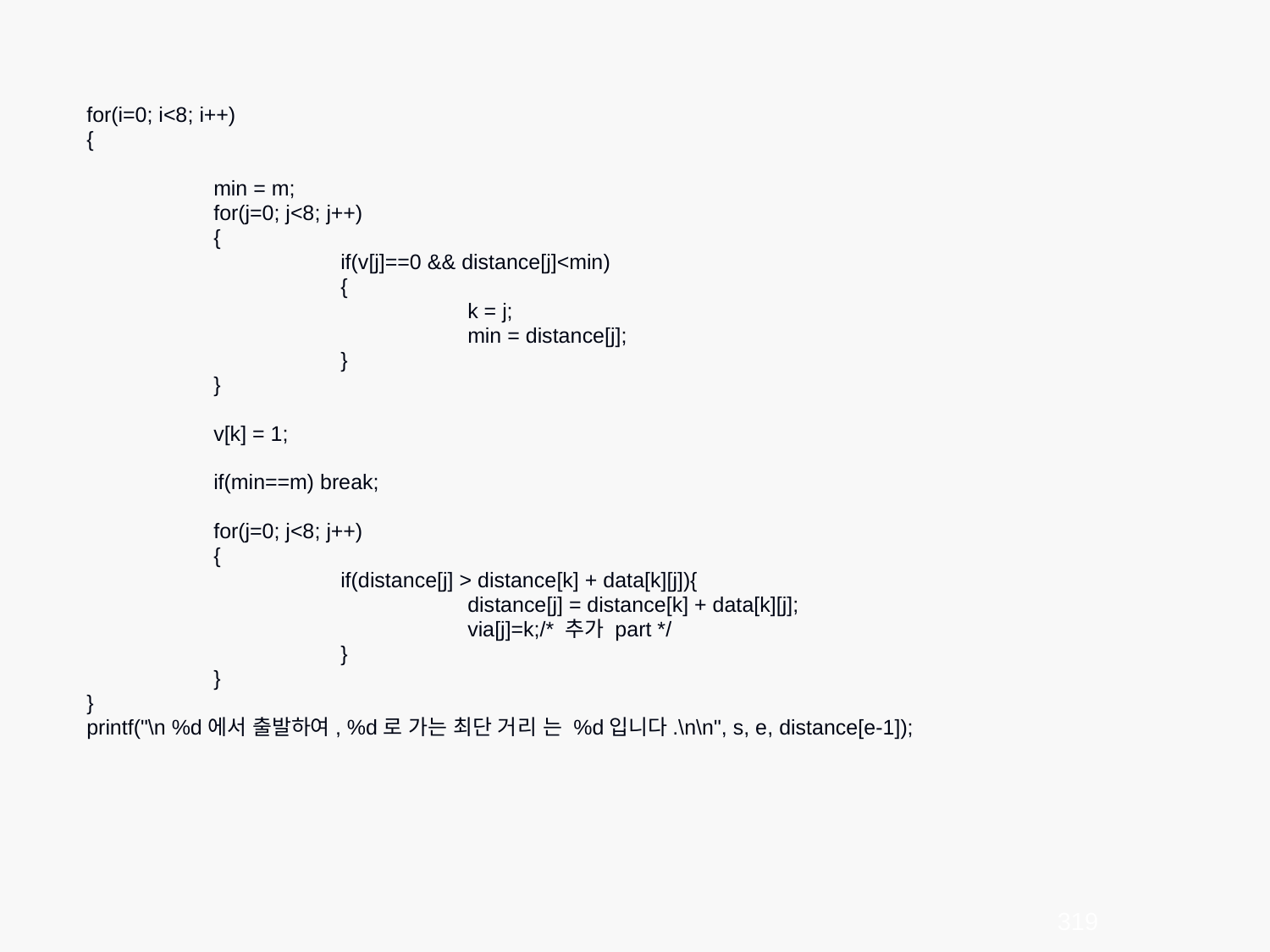

for(i=0; i<8; i++)
	{

		min = m;
		for(j=0; j<8; j++)
		{
			if(v[j]==0 && distance[j]<min)
			{
				k = j;
				min = distance[j];
			}
		}

		v[k] = 1;

		if(min==m) break;

		for(j=0; j<8; j++)
		{
			if(distance[j] > distance[k] + data[k][j]){
				distance[j] = distance[k] + data[k][j];
				via[j]=k;/* 추가 part */
			}
		}
	}
	printf("\n %d에서 출발하여, %d로 가는 최단 거리 는 %d입니다.\n\n", s, e, distance[e-1]);

319